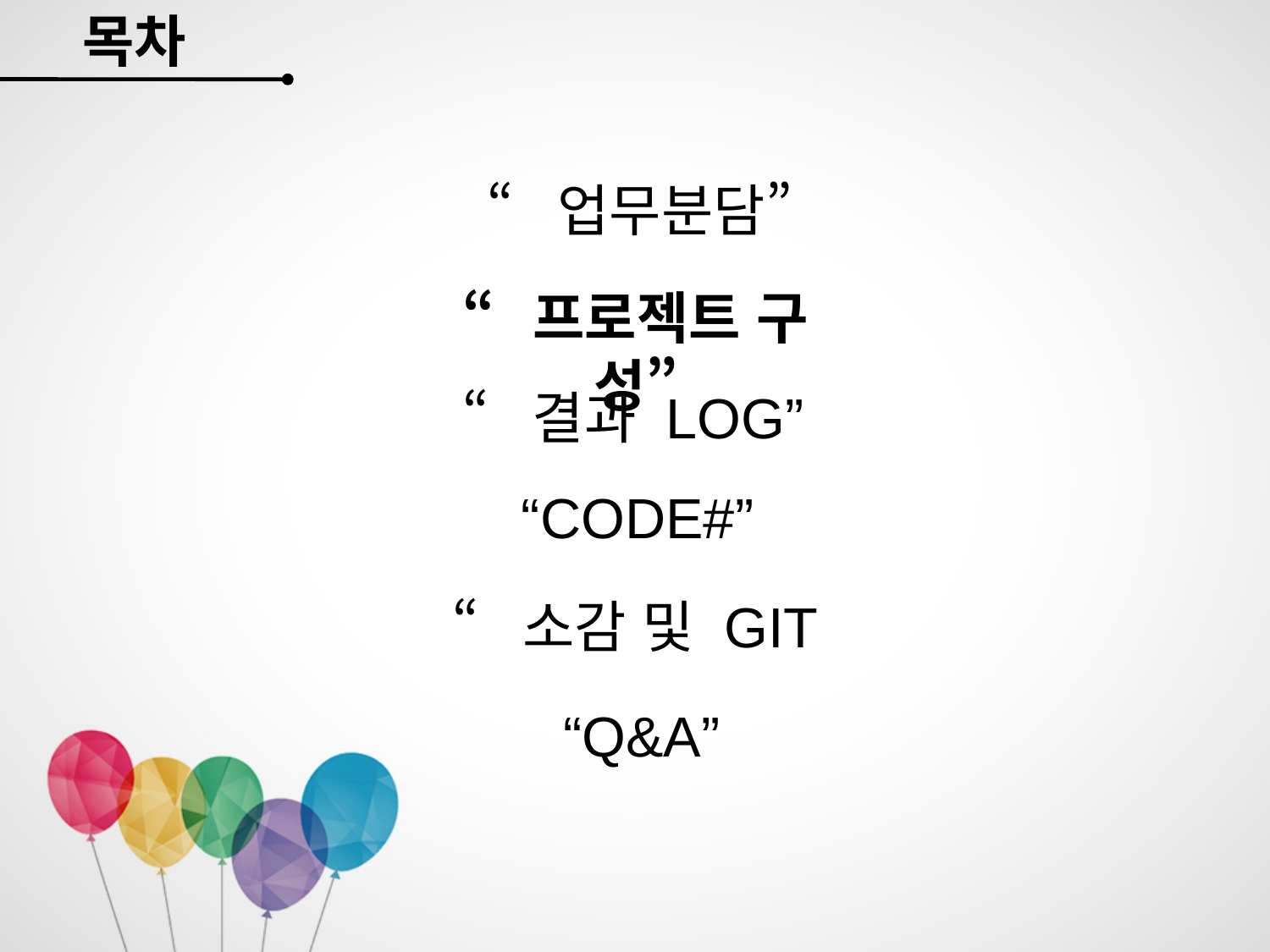

목차
“업무분담”
“프로젝트 구성”
“결과 LOG”
“CODE#”
“소감 및 GIT
“Q&A”